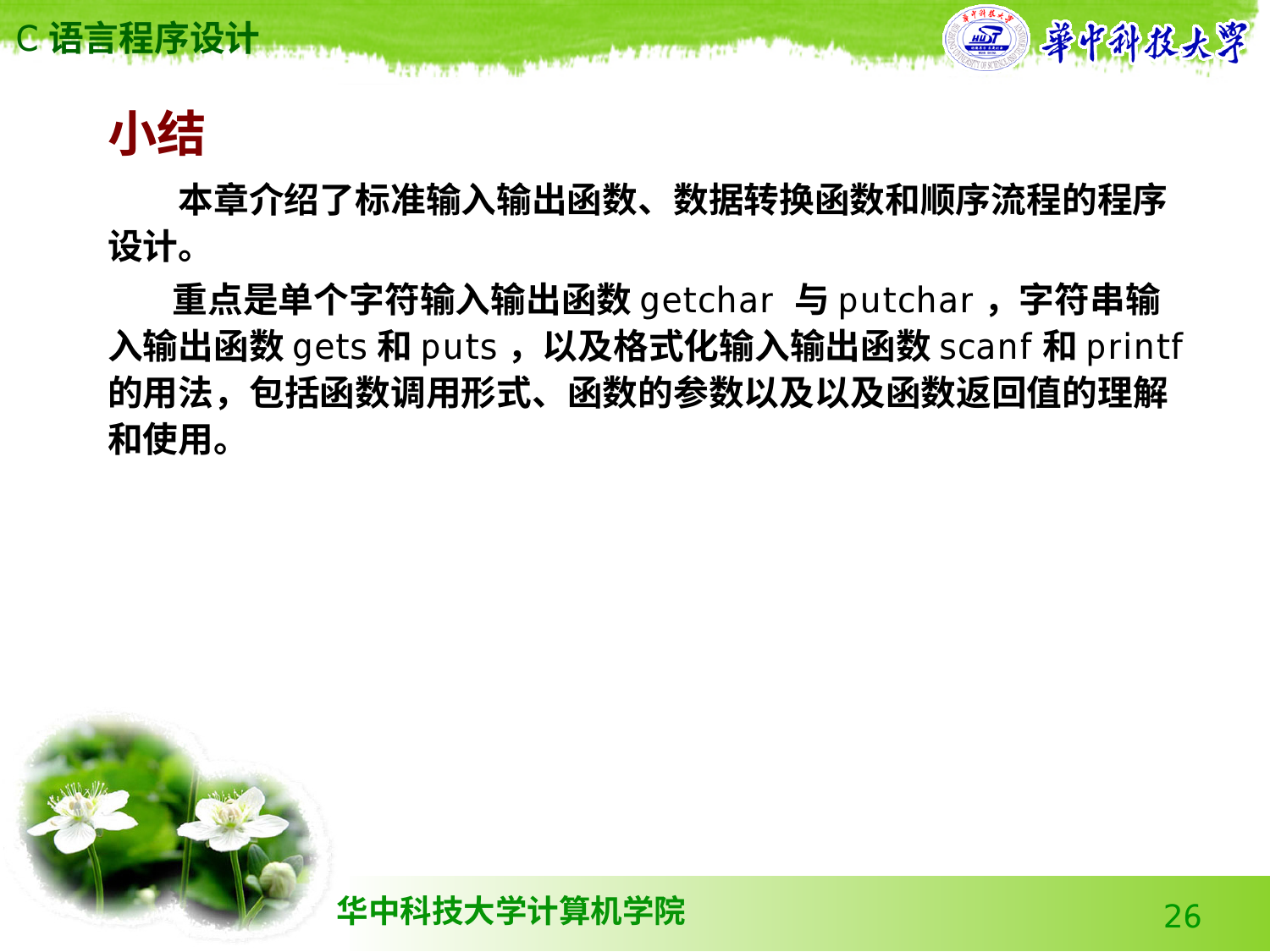

小结
　　本章介绍了标准输入输出函数、数据转换函数和顺序流程的程序设计。
       重点是单个字符输入输出函数getchar 与putchar，字符串输入输出函数gets和puts，以及格式化输入输出函数scanf和printf的用法，包括函数调用形式、函数的参数以及以及函数返回值的理解和使用。

26